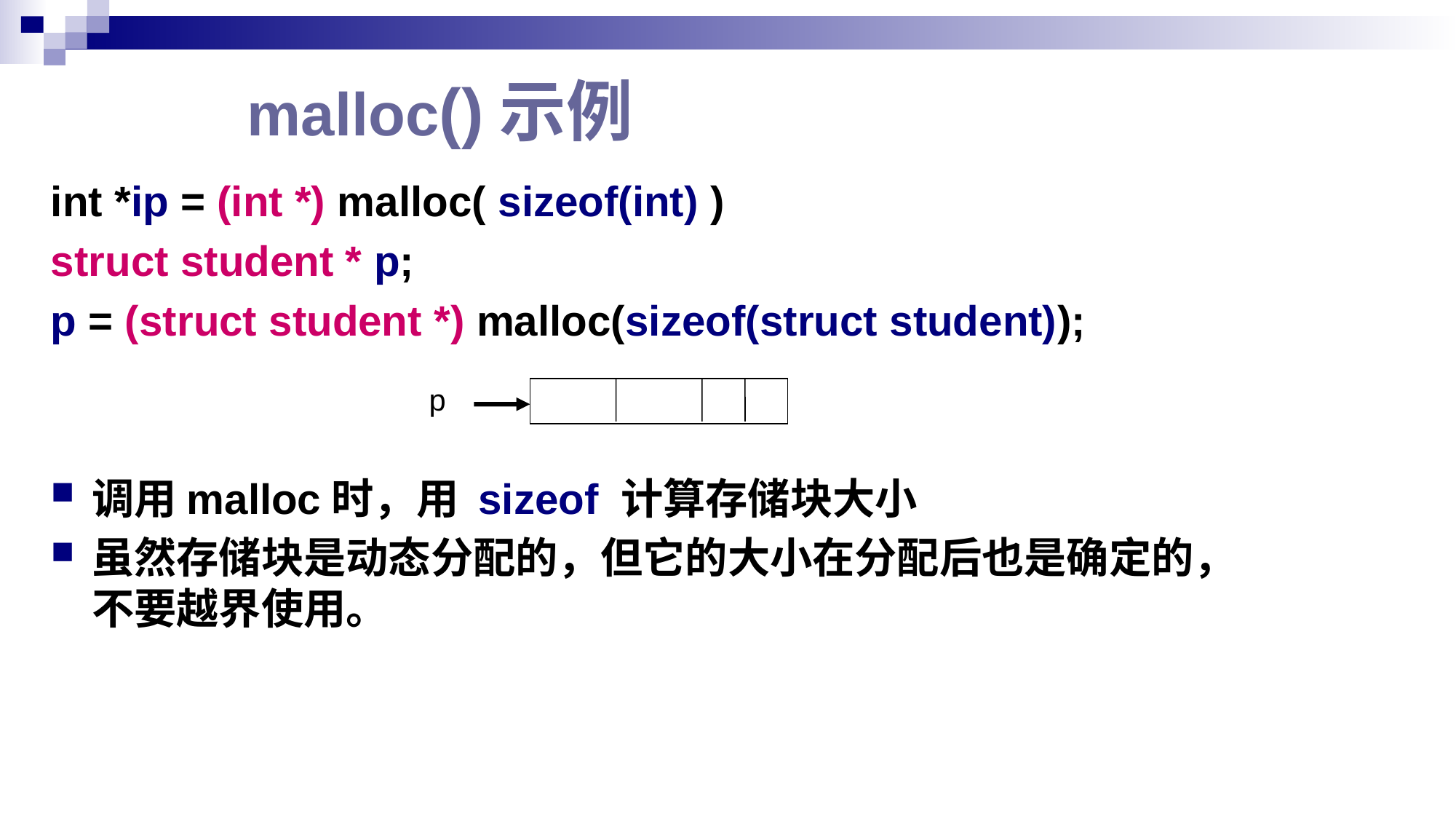

# malloc()示例
int *ip = (int *) malloc( sizeof(int) )
struct student * p;
p = (struct student *) malloc(sizeof(struct student));

调用malloc时，用 sizeof 计算存储块大小
虽然存储块是动态分配的，但它的大小在分配后也是确定的，不要越界使用。
p